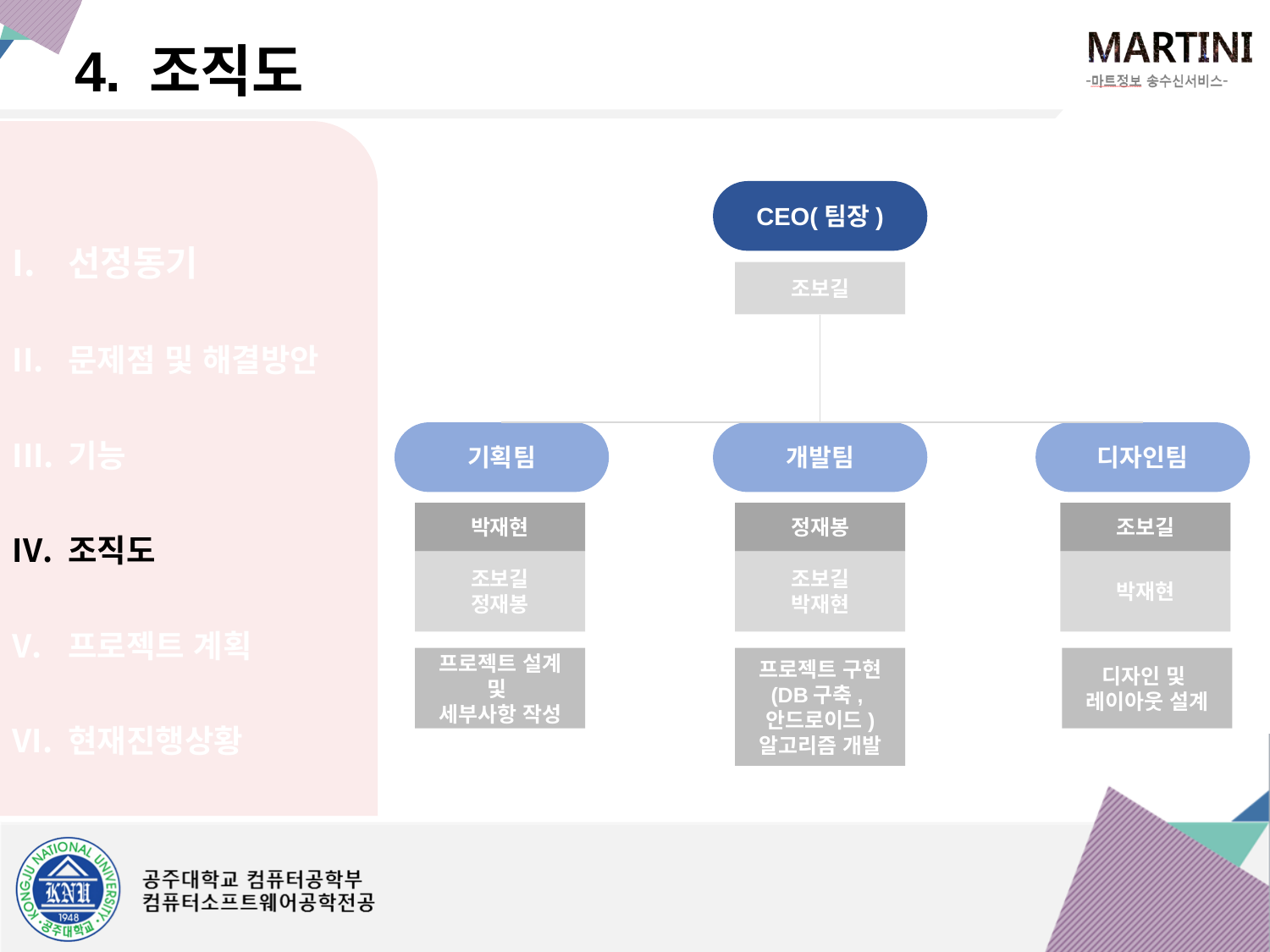

4. 조직도
선정동기
문제점 및 해결방안
기능
조직도
프로젝트 계획
현재진행상황
CEO(팀장)
조보길
기획팀
박재현
조보길
정재봉
프로젝트 설계 및
세부사항 작성
개발팀
디자인팀
조보길
박재현
디자인 및
레이아웃 설계
정재봉
조보길
박재현
프로젝트 구현
(DB구축,
안드로이드)
알고리즘 개발